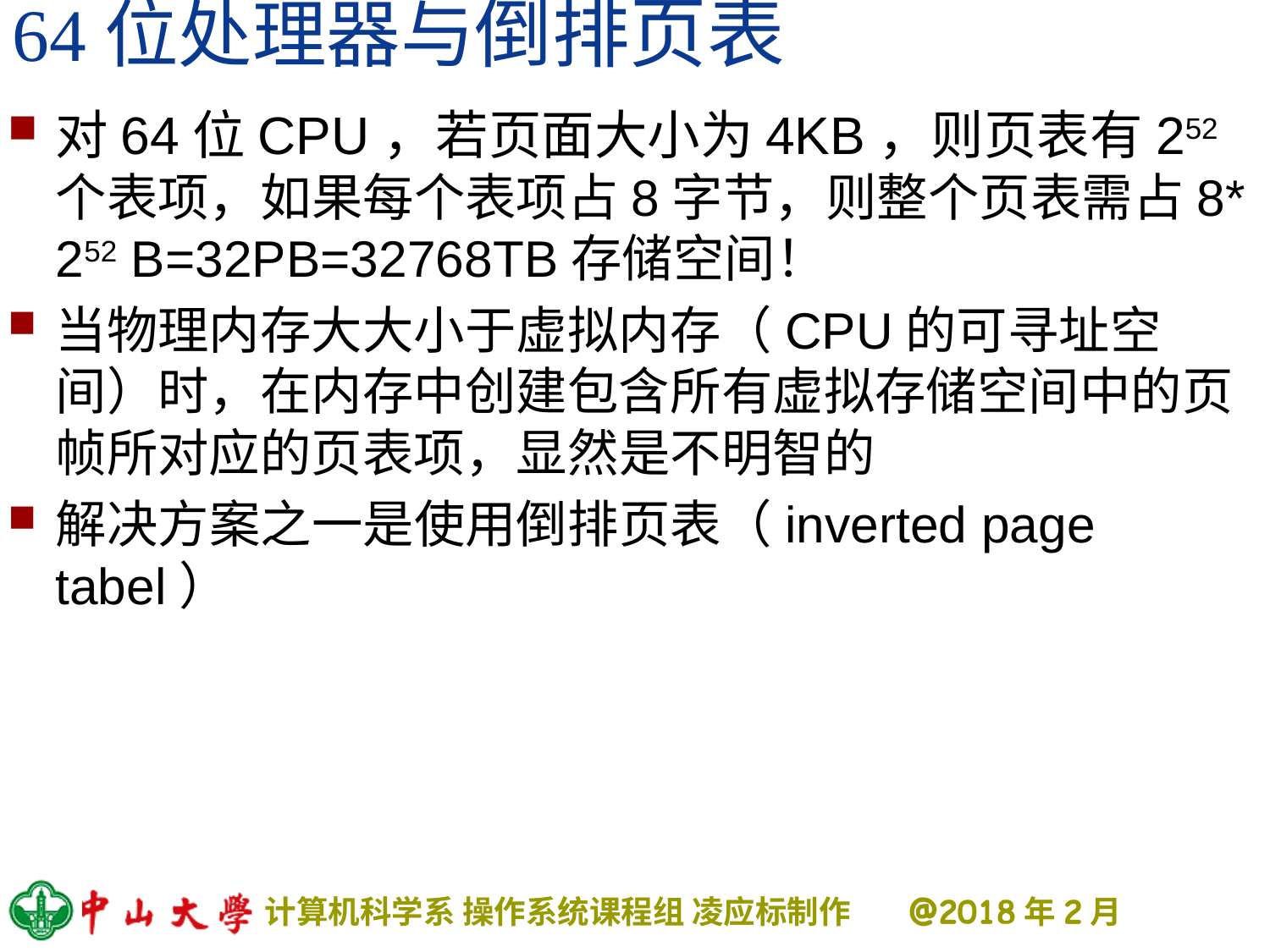

# 64位处理器与倒排页表
对64位CPU，若页面大小为4KB，则页表有252个表项，如果每个表项占8字节，则整个页表需占8* 252 B=32PB=32768TB存储空间！
当物理内存大大小于虚拟内存（CPU的可寻址空间）时，在内存中创建包含所有虚拟存储空间中的页帧所对应的页表项，显然是不明智的
解决方案之一是使用倒排页表（inverted page tabel）